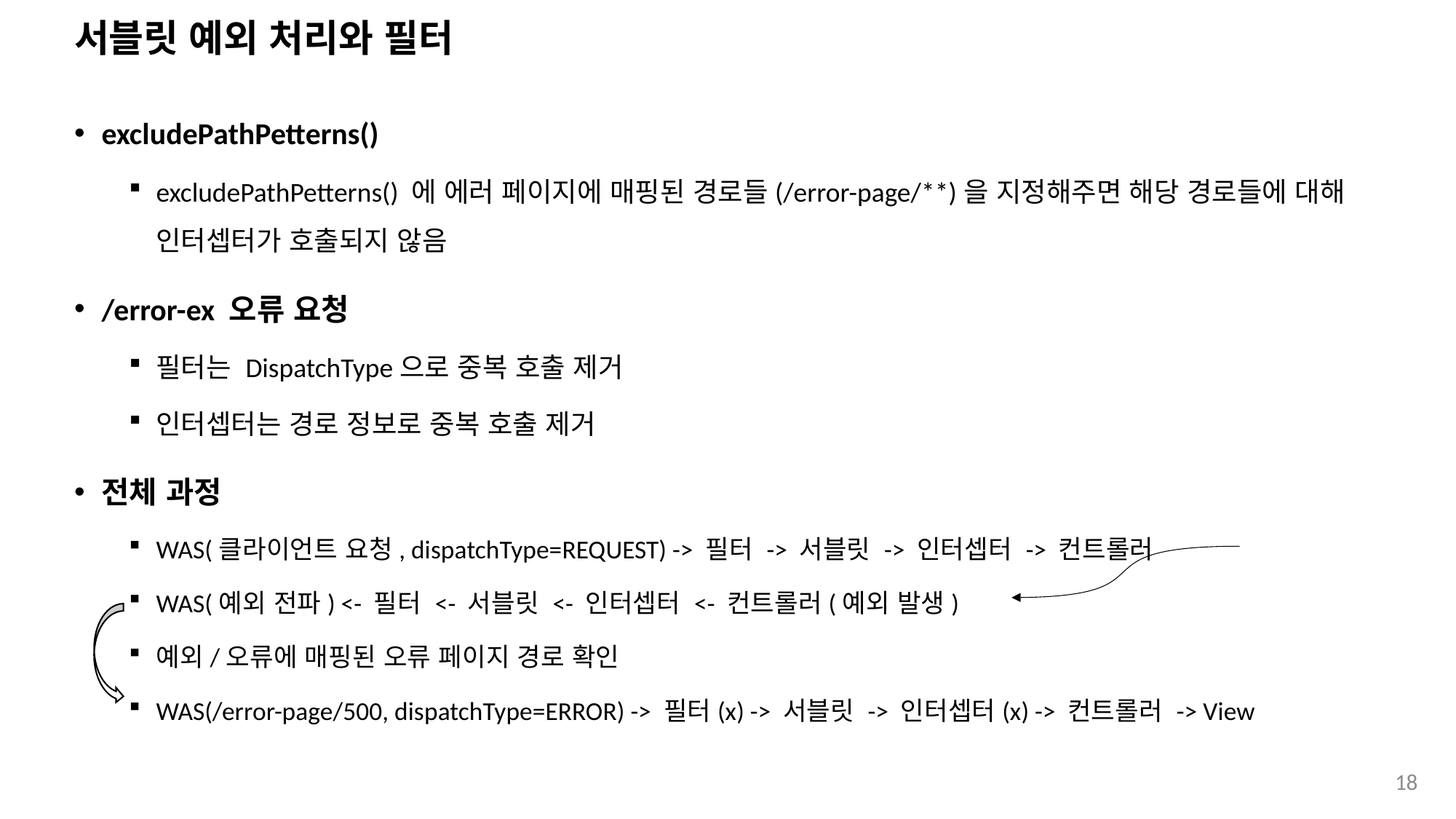

# 서블릿 예외 처리와 필터
excludePathPetterns()
excludePathPetterns() 에 에러 페이지에 매핑된 경로들(/error-page/**)을 지정해주면 해당 경로들에 대해 인터셉터가 호출되지 않음
/error-ex 오류 요청
필터는 DispatchType으로 중복 호출 제거
인터셉터는 경로 정보로 중복 호출 제거
전체 과정
WAS(클라이언트 요청, dispatchType=REQUEST) -> 필터 -> 서블릿 -> 인터셉터 -> 컨트롤러
WAS(예외 전파) <- 필터 <- 서블릿 <- 인터셉터 <- 컨트롤러(예외 발생)
예외/오류에 매핑된 오류 페이지 경로 확인
WAS(/error-page/500, dispatchType=ERROR) -> 필터(x) -> 서블릿 -> 인터셉터(x) -> 컨트롤러 -> View

18